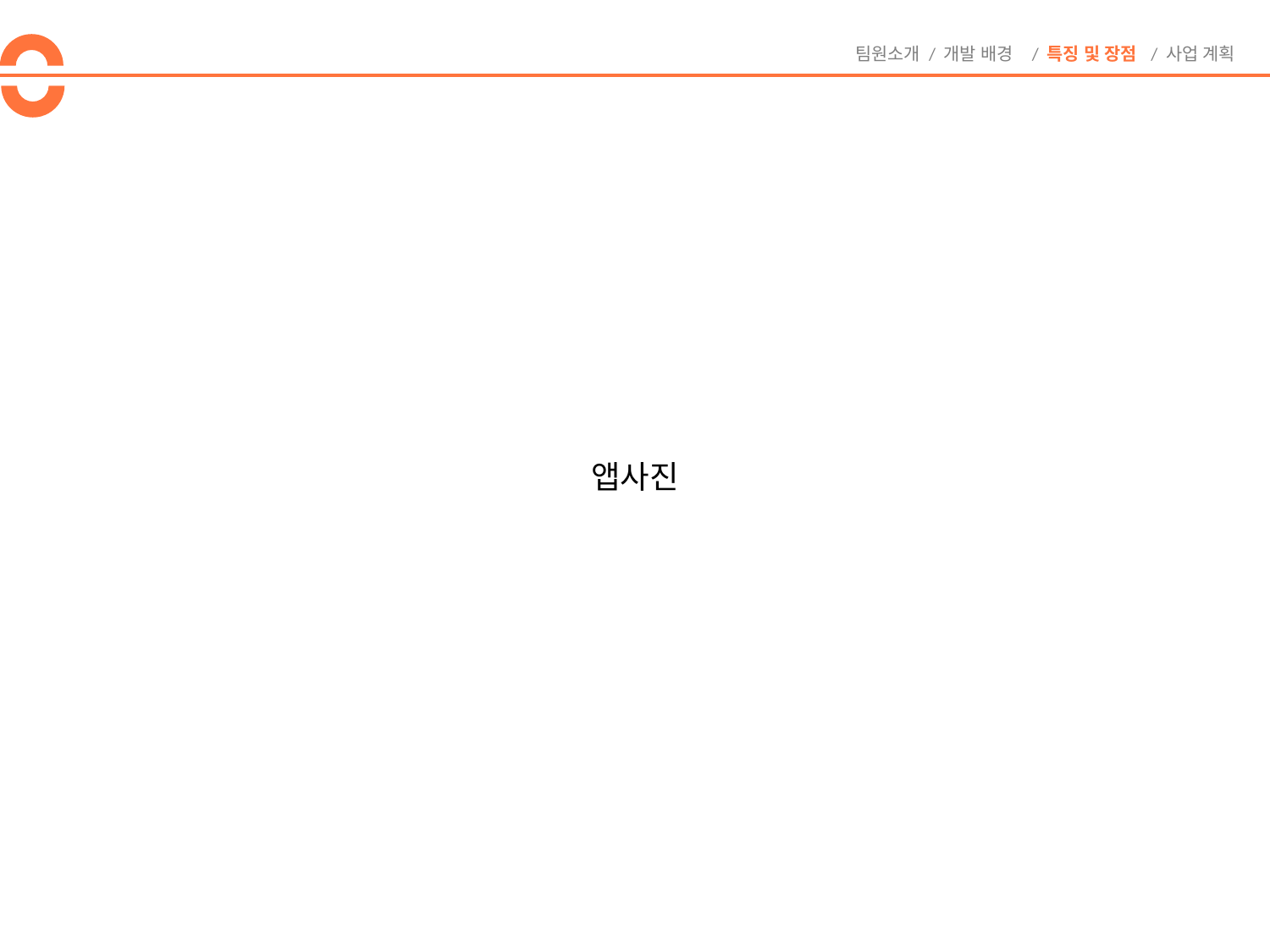

팀원소개 / 개발 배경   / 특징 및 장점  / 사업 계획

앱사진